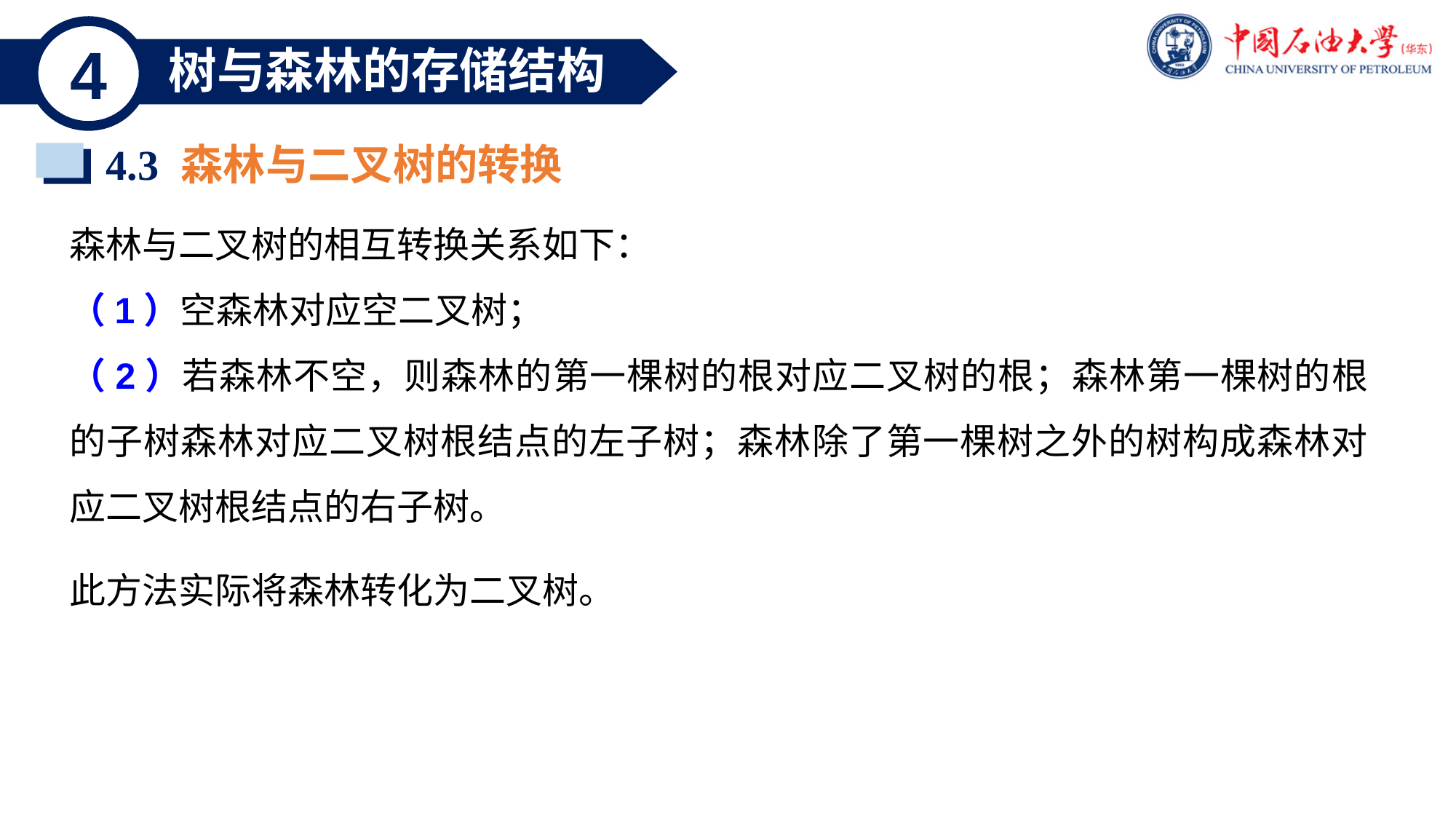

4
树与森林的存储结构
4.3 森林与二叉树的转换

森林与二叉树的相互转换关系如下：
（1）空森林对应空二叉树；
（2）若森林不空，则森林的第一棵树的根对应二叉树的根；森林第一棵树的根的子树森林对应二叉树根结点的左子树；森林除了第一棵树之外的树构成森林对应二叉树根结点的右子树。
此方法实际将森林转化为二叉树。